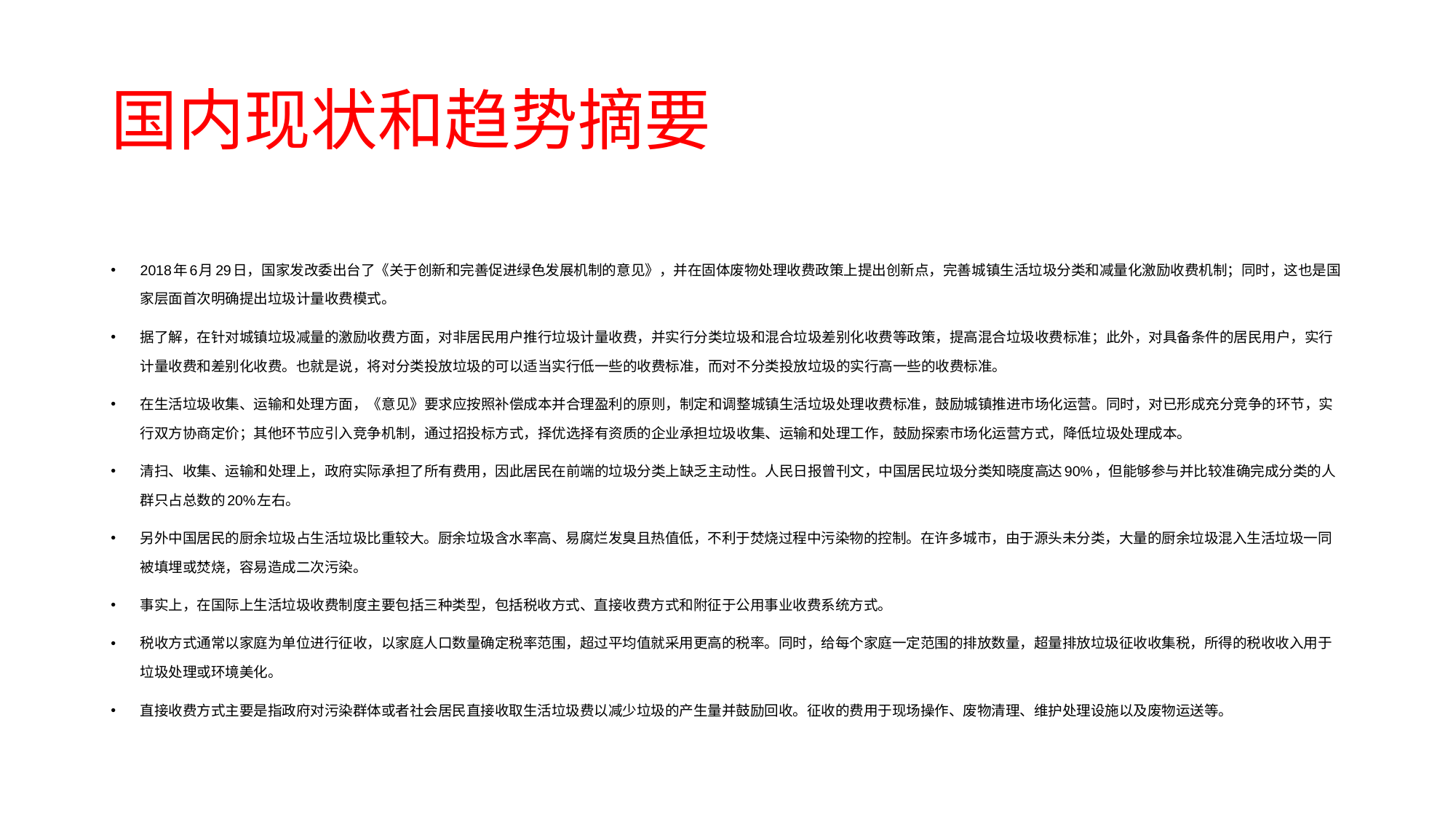

# 国内现状和趋势摘要
2018年6月29日，国家发改委出台了《关于创新和完善促进绿色发展机制的意见》，并在固体废物处理收费政策上提出创新点，完善城镇生活垃圾分类和减量化激励收费机制；同时，这也是国家层面首次明确提出垃圾计量收费模式。
据了解，在针对城镇垃圾减量的激励收费方面，对非居民用户推行垃圾计量收费，并实行分类垃圾和混合垃圾差别化收费等政策，提高混合垃圾收费标准；此外，对具备条件的居民用户，实行计量收费和差别化收费。也就是说，将对分类投放垃圾的可以适当实行低一些的收费标准，而对不分类投放垃圾的实行高一些的收费标准。
在生活垃圾收集、运输和处理方面，《意见》要求应按照补偿成本并合理盈利的原则，制定和调整城镇生活垃圾处理收费标准，鼓励城镇推进市场化运营。同时，对已形成充分竞争的环节，实行双方协商定价；其他环节应引入竞争机制，通过招投标方式，择优选择有资质的企业承担垃圾收集、运输和处理工作，鼓励探索市场化运营方式，降低垃圾处理成本。
清扫、收集、运输和处理上，政府实际承担了所有费用，因此居民在前端的垃圾分类上缺乏主动性。人民日报曾刊文，中国居民垃圾分类知晓度高达90%，但能够参与并比较准确完成分类的人群只占总数的20%左右。
另外中国居民的厨余垃圾占生活垃圾比重较大。厨余垃圾含水率高、易腐烂发臭且热值低，不利于焚烧过程中污染物的控制。在许多城市，由于源头未分类，大量的厨余垃圾混入生活垃圾一同被填埋或焚烧，容易造成二次污染。
事实上，在国际上生活垃圾收费制度主要包括三种类型，包括税收方式、直接收费方式和附征于公用事业收费系统方式。
税收方式通常以家庭为单位进行征收，以家庭人口数量确定税率范围，超过平均值就采用更高的税率。同时，给每个家庭一定范围的排放数量，超量排放垃圾征收收集税，所得的税收收入用于垃圾处理或环境美化。
直接收费方式主要是指政府对污染群体或者社会居民直接收取生活垃圾费以减少垃圾的产生量并鼓励回收。征收的费用于现场操作、废物清理、维护处理设施以及废物运送等。